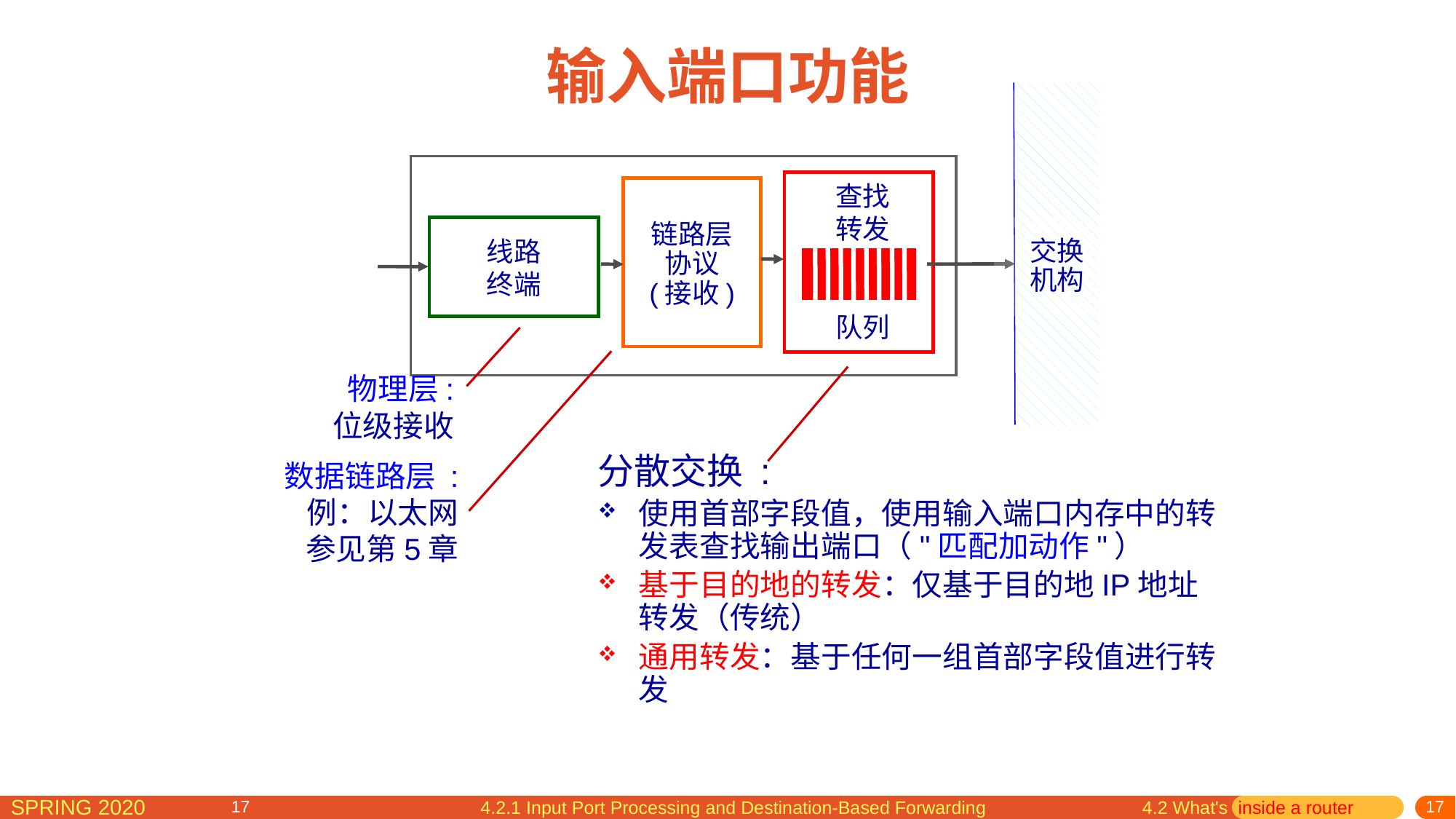

# 输入端口功能

查找
转发

队列

链路层
协议
(接收)
交换
机构
线路
终端

物理层:
位级接收

分散交换 :
使用首部字段值，使用输入端口内存中的转发表查找输出端口（"匹配加动作"）
基于目的地的转发：仅基于目的地IP地址转发（传统）
通用转发：基于任何一组首部字段值进行转发
数据链路层 :
例：以太网
参见第5章
4.2.1 Input Port Processing and Destination-Based Forwarding
4.2 What's  inside a router